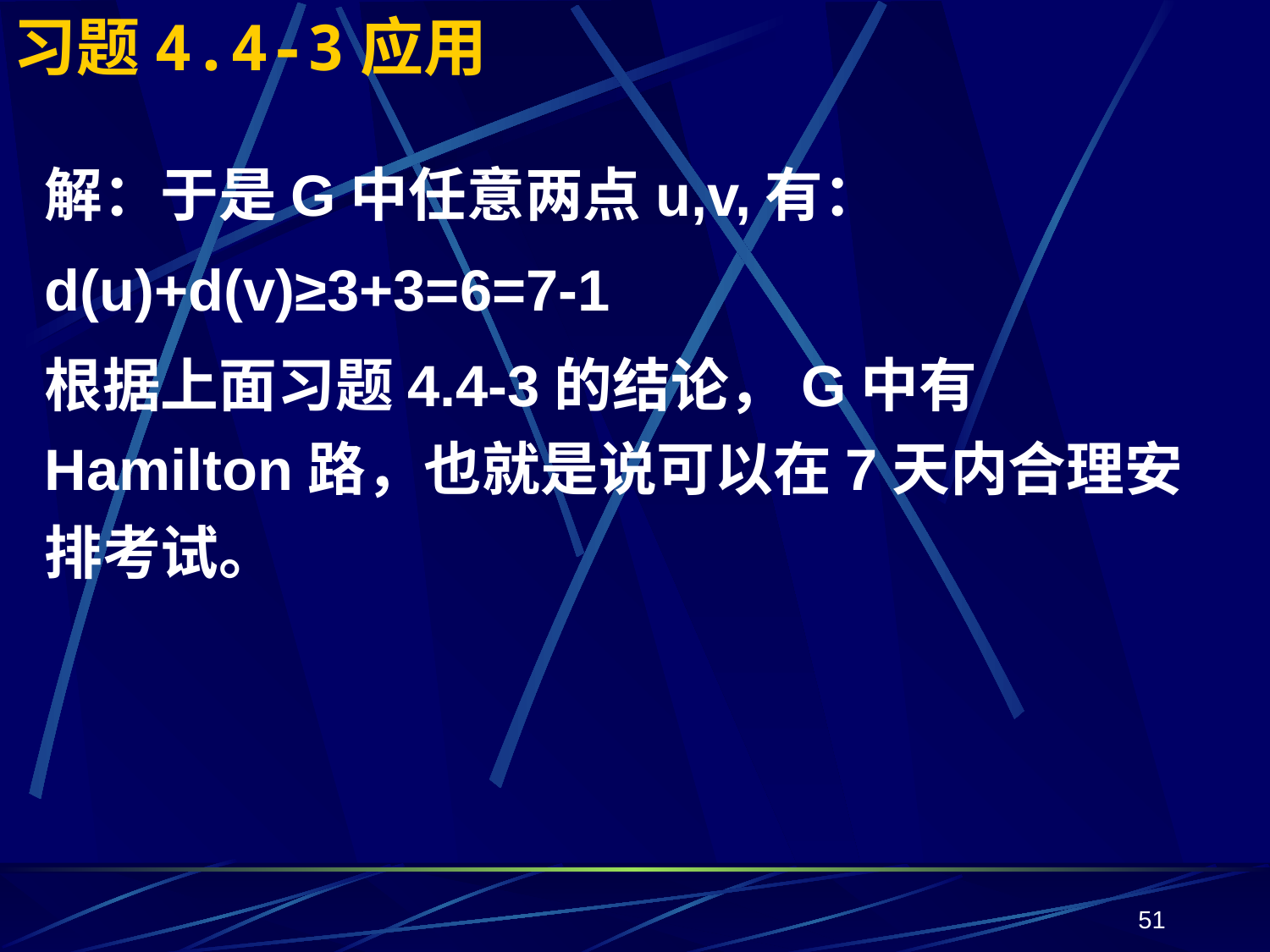

# 习题4.4-3应用
解：于是G中任意两点u,v,有：
d(u)+d(v)≥3+3=6=7-1
根据上面习题4.4-3的结论，G中有Hamilton路，也就是说可以在7天内合理安排考试。

51